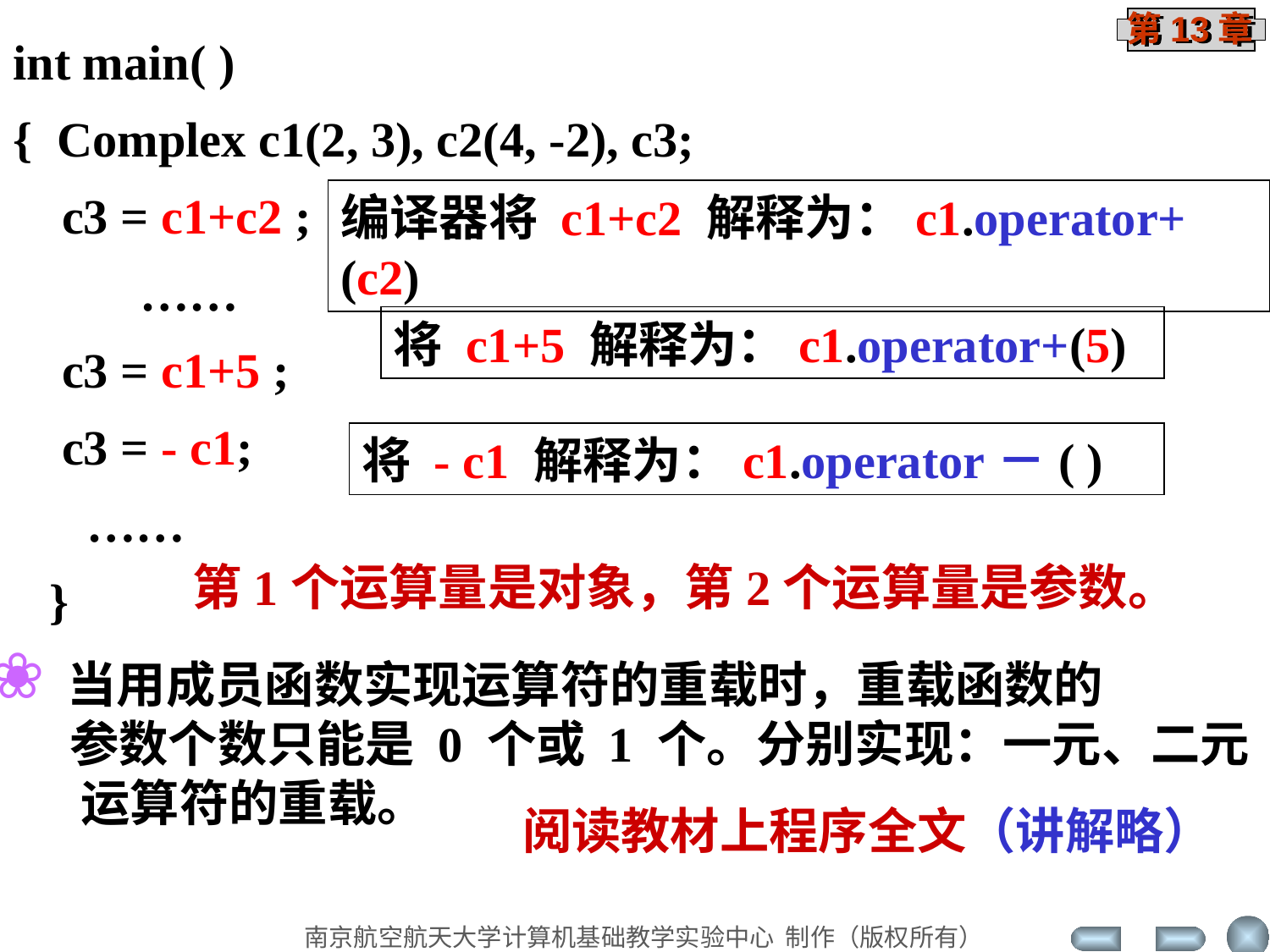

int main( )
{  Complex c1(2, 3), c2(4, -2), c3;
    c3 = c1+c2 ;
	……
    c3 = c1+5 ;
    c3 = - c1;
      ……
   }
编译器将 c1+c2 解释为：c1.operator+(c2)
将 c1+5 解释为：c1.operator+(5)
将 - c1 解释为：c1.operator－( )
第1个运算量是对象，第2个运算量是参数。
 当用成员函数实现运算符的重载时，重载函数的
      参数个数只能是 0 个或 1 个。分别实现：一元、二元
       运算符的重载。
阅读教材上程序全文（讲解略）